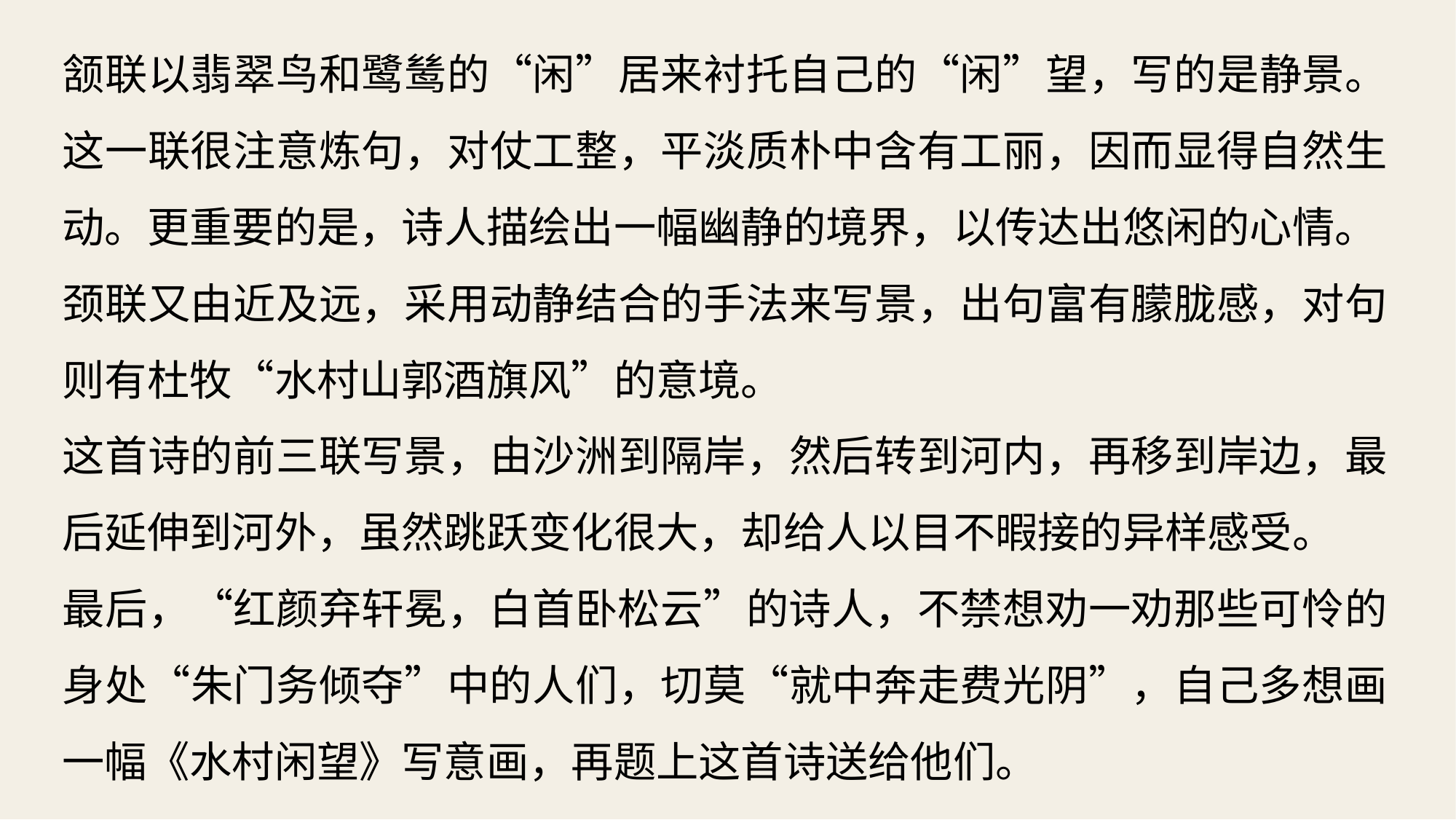

颔联以翡翠鸟和鹭鸶的“闲”居来衬托自己的“闲”望，写的是静景。这一联很注意炼句，对仗工整，平淡质朴中含有工丽，因而显得自然生动。更重要的是，诗人描绘出一幅幽静的境界，以传达出悠闲的心情。
颈联又由近及远，采用动静结合的手法来写景，出句富有朦胧感，对句则有杜牧“水村山郭酒旗风”的意境。
这首诗的前三联写景，由沙洲到隔岸，然后转到河内，再移到岸边，最后延伸到河外，虽然跳跃变化很大，却给人以目不暇接的异样感受。
最后，“红颜弃轩冕，白首卧松云”的诗人，不禁想劝一劝那些可怜的身处“朱门务倾夺”中的人们，切莫“就中奔走费光阴”，自己多想画一幅《水村闲望》写意画，再题上这首诗送给他们。